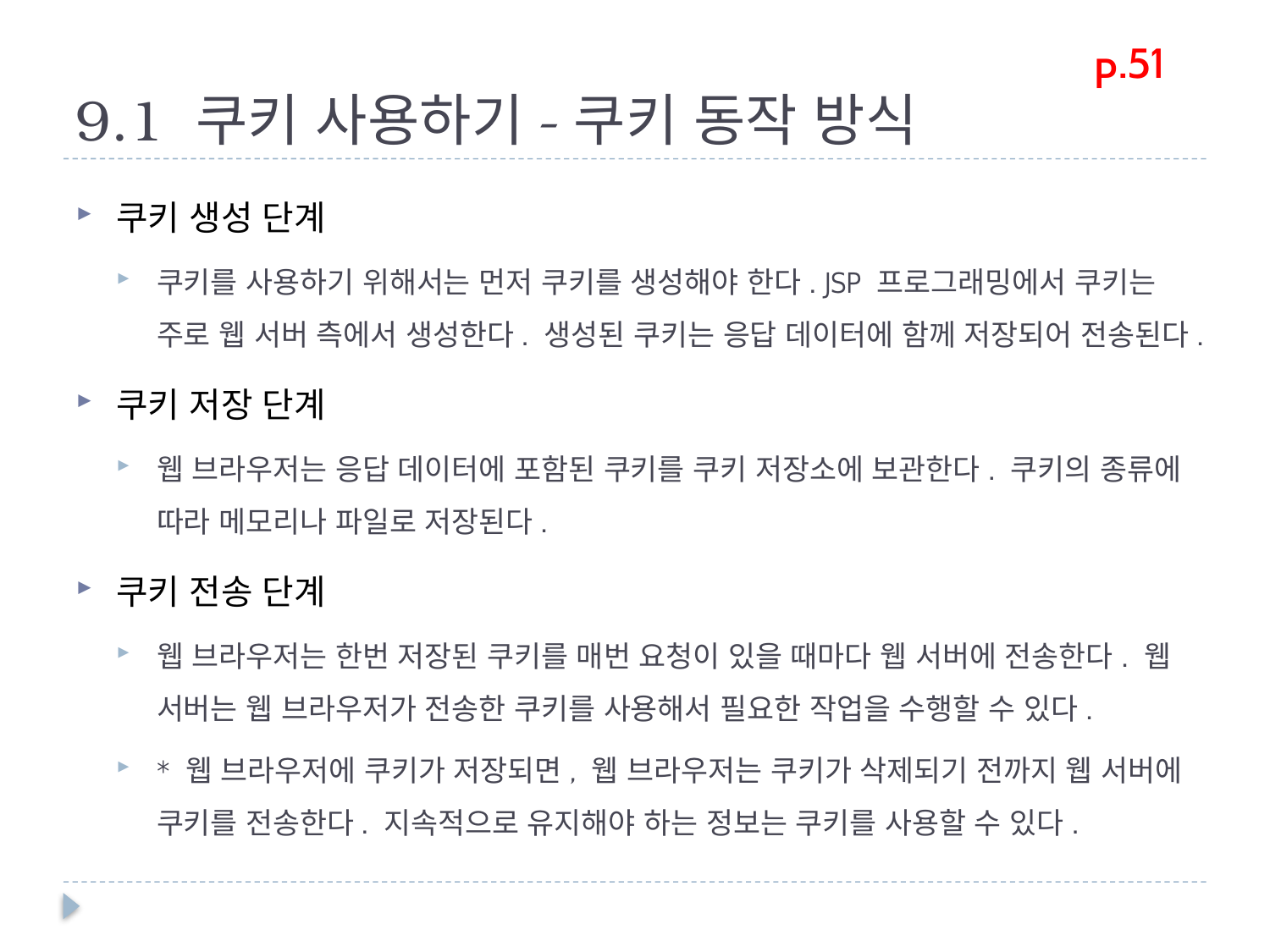

# 9.1 쿠키 사용하기-쿠키 동작 방식
p.51
쿠키 생성 단계
쿠키를 사용하기 위해서는 먼저 쿠키를 생성해야 한다. JSP 프로그래밍에서 쿠키는 주로 웹 서버 측에서 생성한다. 생성된 쿠키는 응답 데이터에 함께 저장되어 전송된다.
쿠키 저장 단계
웹 브라우저는 응답 데이터에 포함된 쿠키를 쿠키 저장소에 보관한다. 쿠키의 종류에 따라 메모리나 파일로 저장된다.
쿠키 전송 단계
웹 브라우저는 한번 저장된 쿠키를 매번 요청이 있을 때마다 웹 서버에 전송한다. 웹 서버는 웹 브라우저가 전송한 쿠키를 사용해서 필요한 작업을 수행할 수 있다.
* 웹 브라우저에 쿠키가 저장되면, 웹 브라우저는 쿠키가 삭제되기 전까지 웹 서버에 쿠키를 전송한다. 지속적으로 유지해야 하는 정보는 쿠키를 사용할 수 있다.